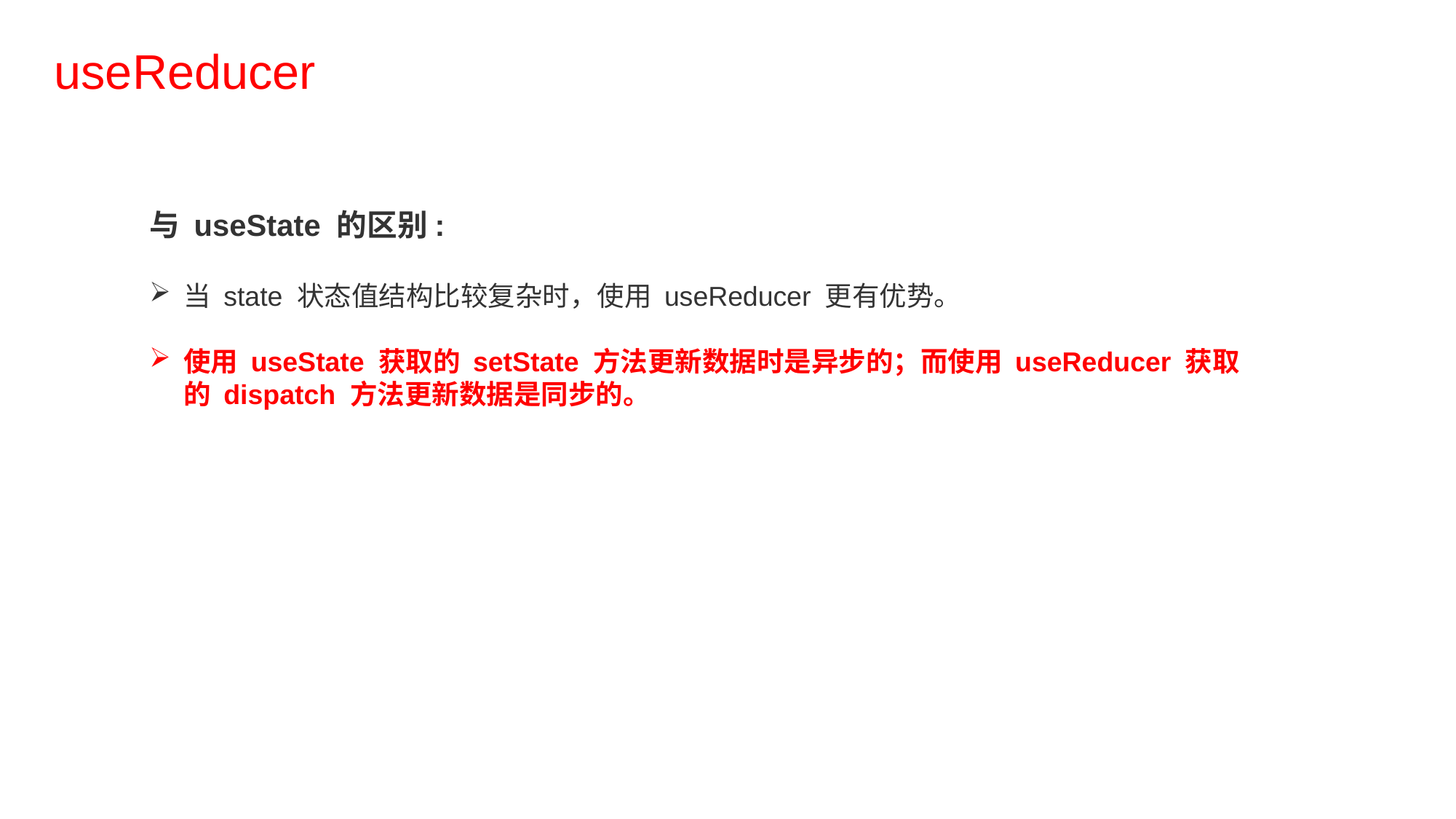

useReducer
与 useState 的区别:

当 state 状态值结构比较复杂时，使用 useReducer 更有优势。

使用 useState 获取的 setState 方法更新数据时是异步的；而使用 useReducer 获取的 dispatch 方法更新数据是同步的。